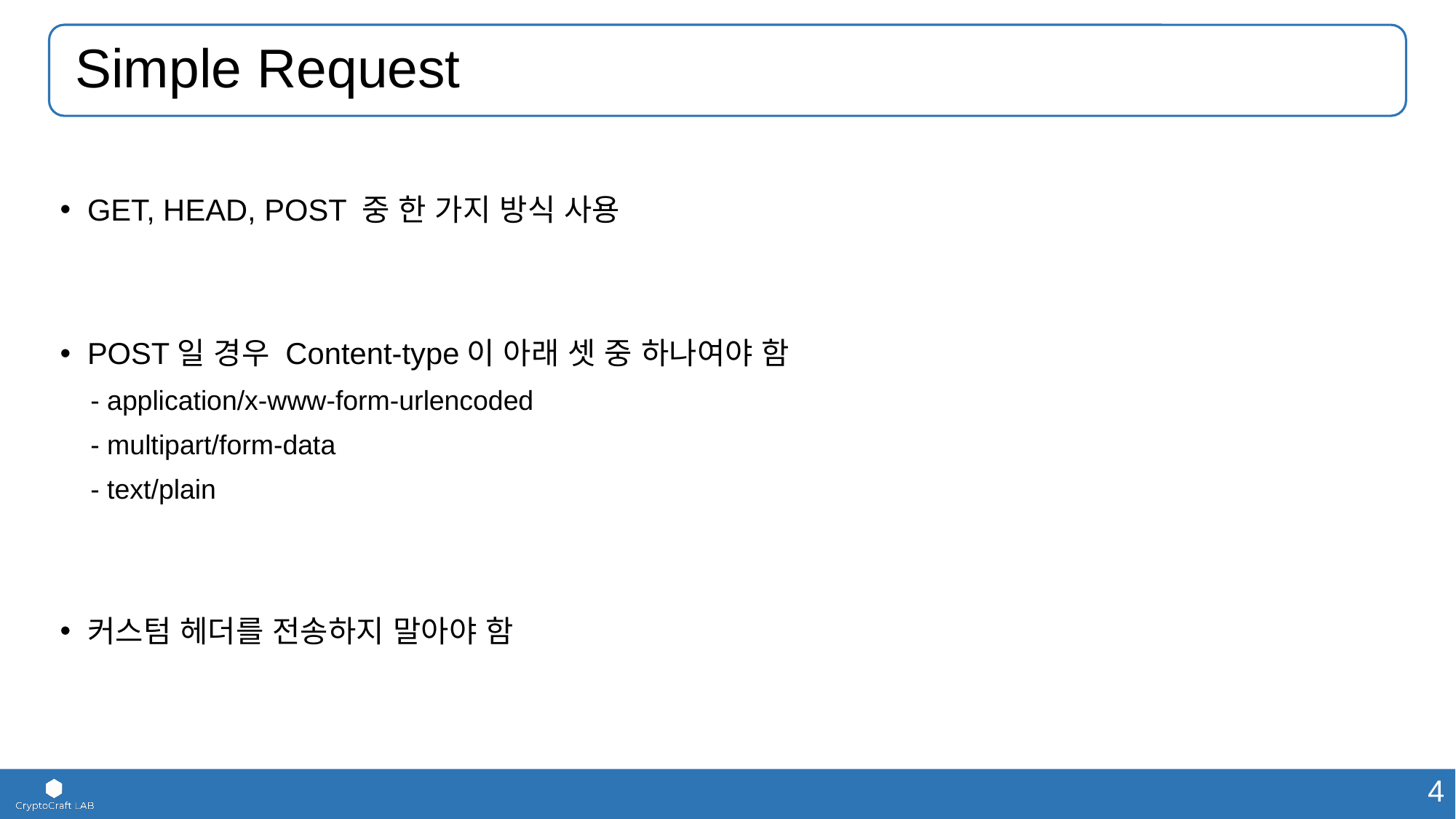

# Simple Request

GET, HEAD, POST 중 한 가지 방식 사용

POST일 경우 Content-type이 아래 셋 중 하나여야 함
    - application/x-www-form-urlencoded
    - multipart/form-data
    - text/plain

커스텀 헤더를 전송하지 말아야 함